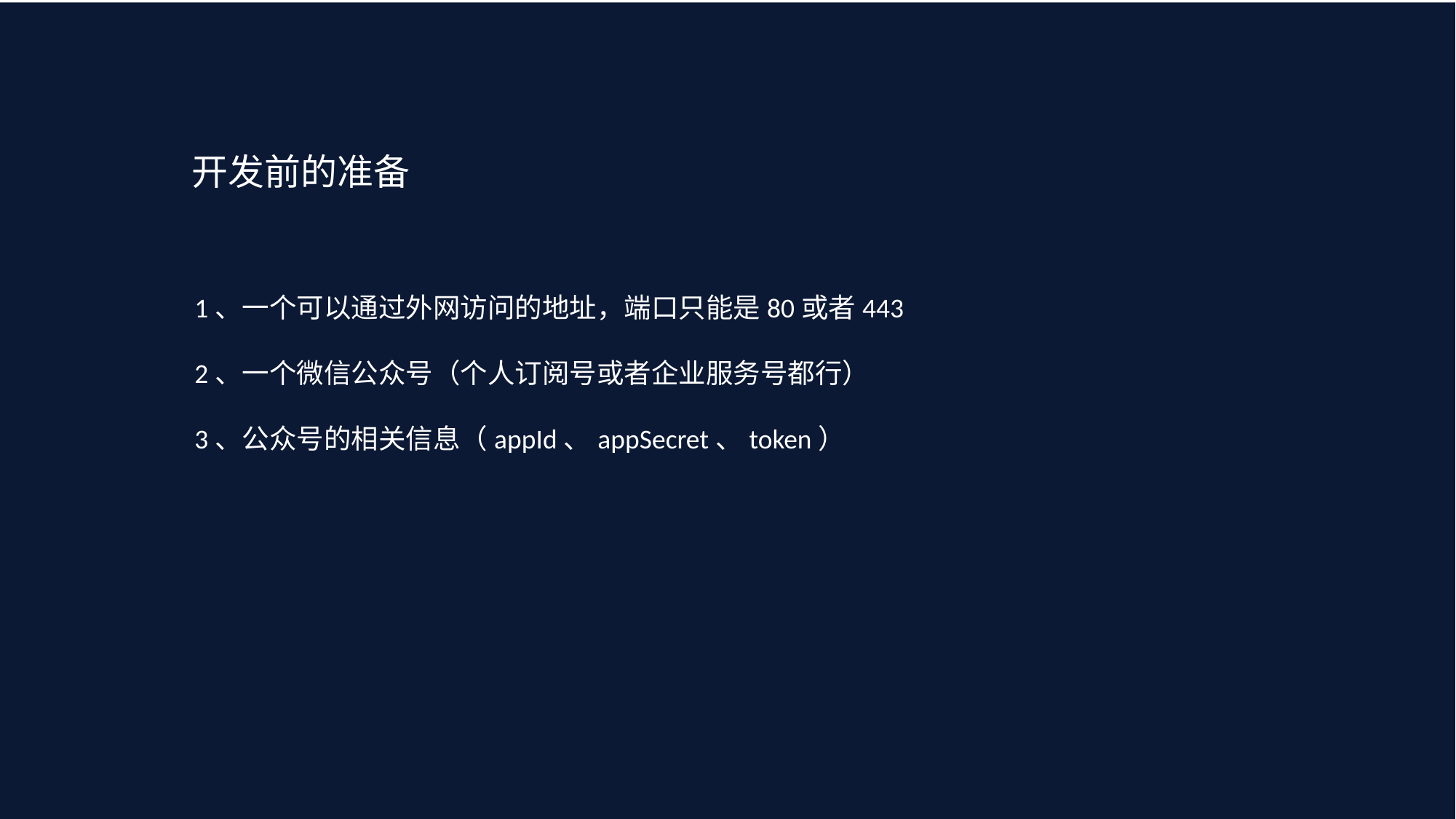

开发前的准备
1、一个可以通过外网访问的地址，端口只能是80或者443

2、一个微信公众号（个人订阅号或者企业服务号都行）

3、公众号的相关信息（appId、appSecret、token）